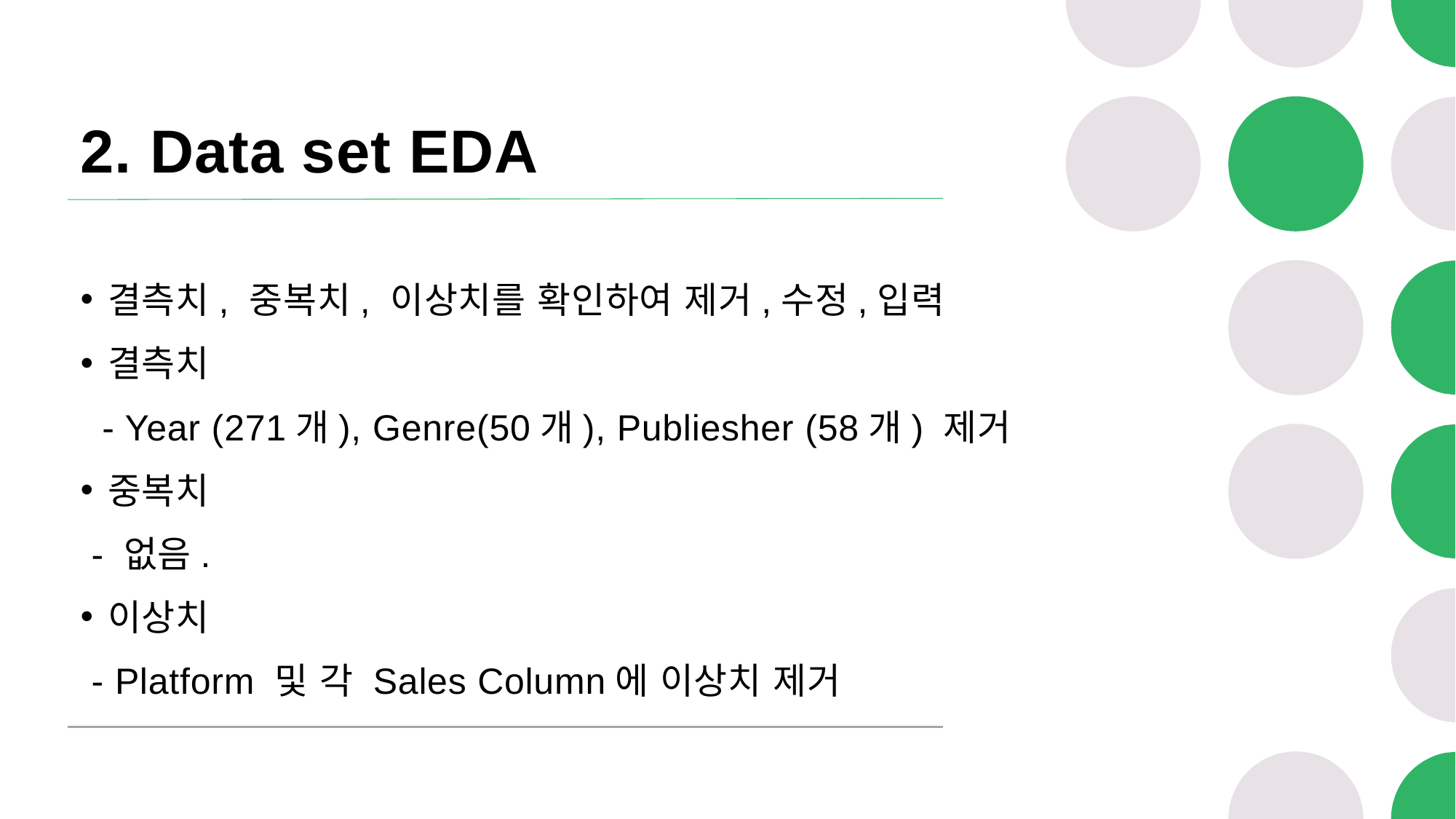

# 2. Data set EDA
결측치, 중복치, 이상치를 확인하여 제거,수정,입력
결측치
  - Year (271개), Genre(50개), Publiesher (58개) 제거
중복치
 - 없음.
이상치
 - Platform 및 각 Sales Column에 이상치 제거